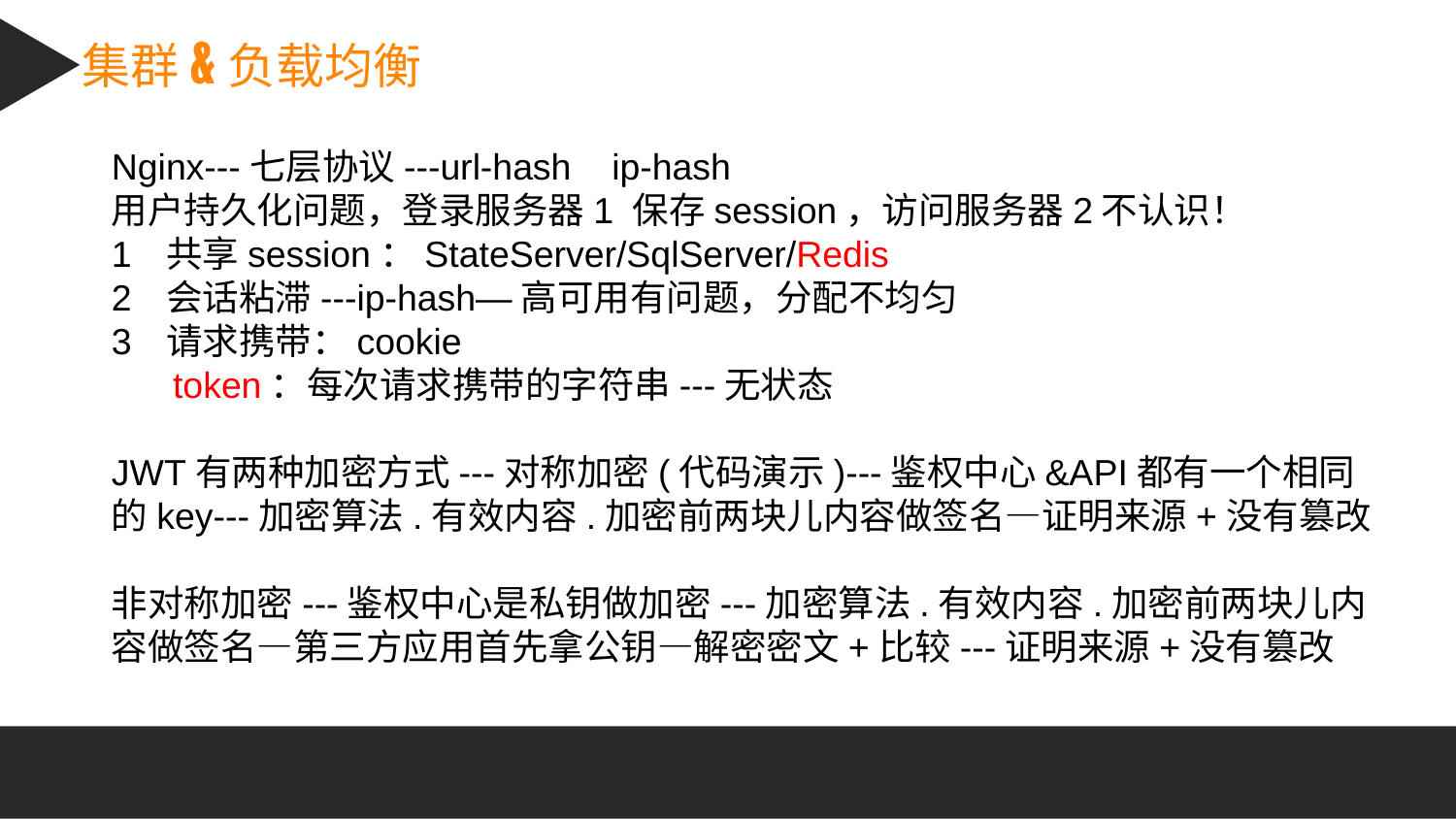

集群&负载均衡
Nginx---七层协议---url-hash    ip-hash
用户持久化问题，登录服务器1 保存session，访问服务器2不认识！
共享session：StateServer/SqlServer/Redis
会话粘滞---ip-hash—高可用有问题，分配不均匀
请求携带：cookie
      token：每次请求携带的字符串---无状态

JWT有两种加密方式---对称加密(代码演示)---鉴权中心&API都有一个相同的key---加密算法.有效内容.加密前两块儿内容做签名—证明来源+没有篡改

非对称加密---鉴权中心是私钥做加密---加密算法.有效内容.加密前两块儿内容做签名—第三方应用首先拿公钥—解密密文+比较---证明来源+没有篡改